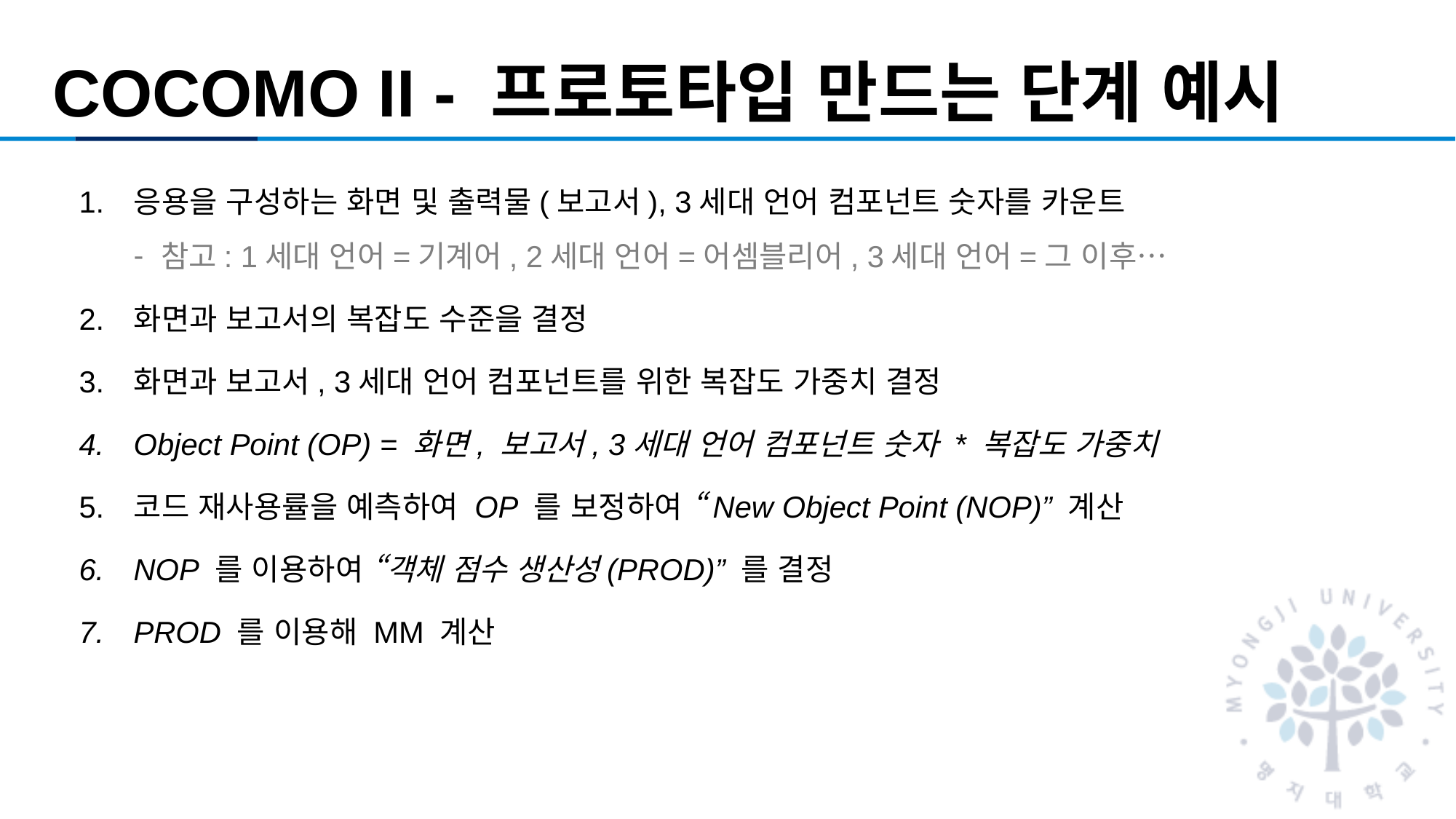

# COCOMO II - 프로토타입 만드는 단계 예시
응용을 구성하는 화면 및 출력물(보고서), 3세대 언어 컴포넌트 숫자를 카운트
참고: 1세대 언어=기계어, 2세대 언어=어셈블리어, 3세대 언어=그 이후…
화면과 보고서의 복잡도 수준을 결정
화면과 보고서, 3세대 언어 컴포넌트를 위한 복잡도 가중치 결정
Object Point (OP) = 화면, 보고서, 3세대 언어 컴포넌트 숫자 * 복잡도 가중치
코드 재사용률을 예측하여 OP 를 보정하여 “New Object Point (NOP)” 계산
NOP 를 이용하여 “객체 점수 생산성(PROD)” 를 결정
PROD 를 이용해 MM 계산